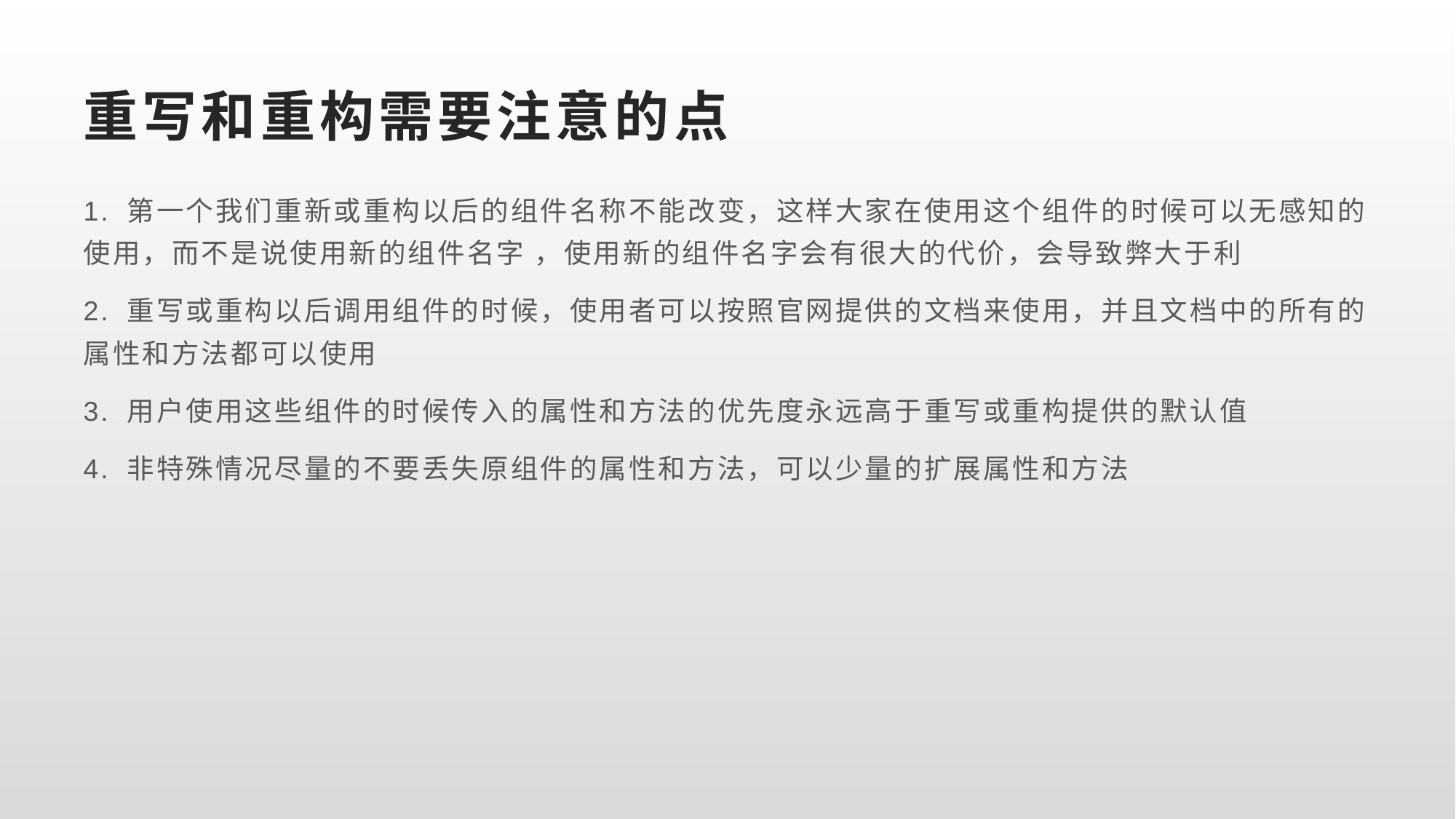

# 重写和重构需要注意的点
1. 第一个我们重新或重构以后的组件名称不能改变，这样大家在使用这个组件的时候可以无感知的使用，而不是说使用新的组件名字 ，使用新的组件名字会有很大的代价，会导致弊大于利
2. 重写或重构以后调用组件的时候，使用者可以按照官网提供的文档来使用，并且文档中的所有的属性和方法都可以使用
3. 用户使用这些组件的时候传入的属性和方法的优先度永远高于重写或重构提供的默认值
4. 非特殊情况尽量的不要丢失原组件的属性和方法，可以少量的扩展属性和方法